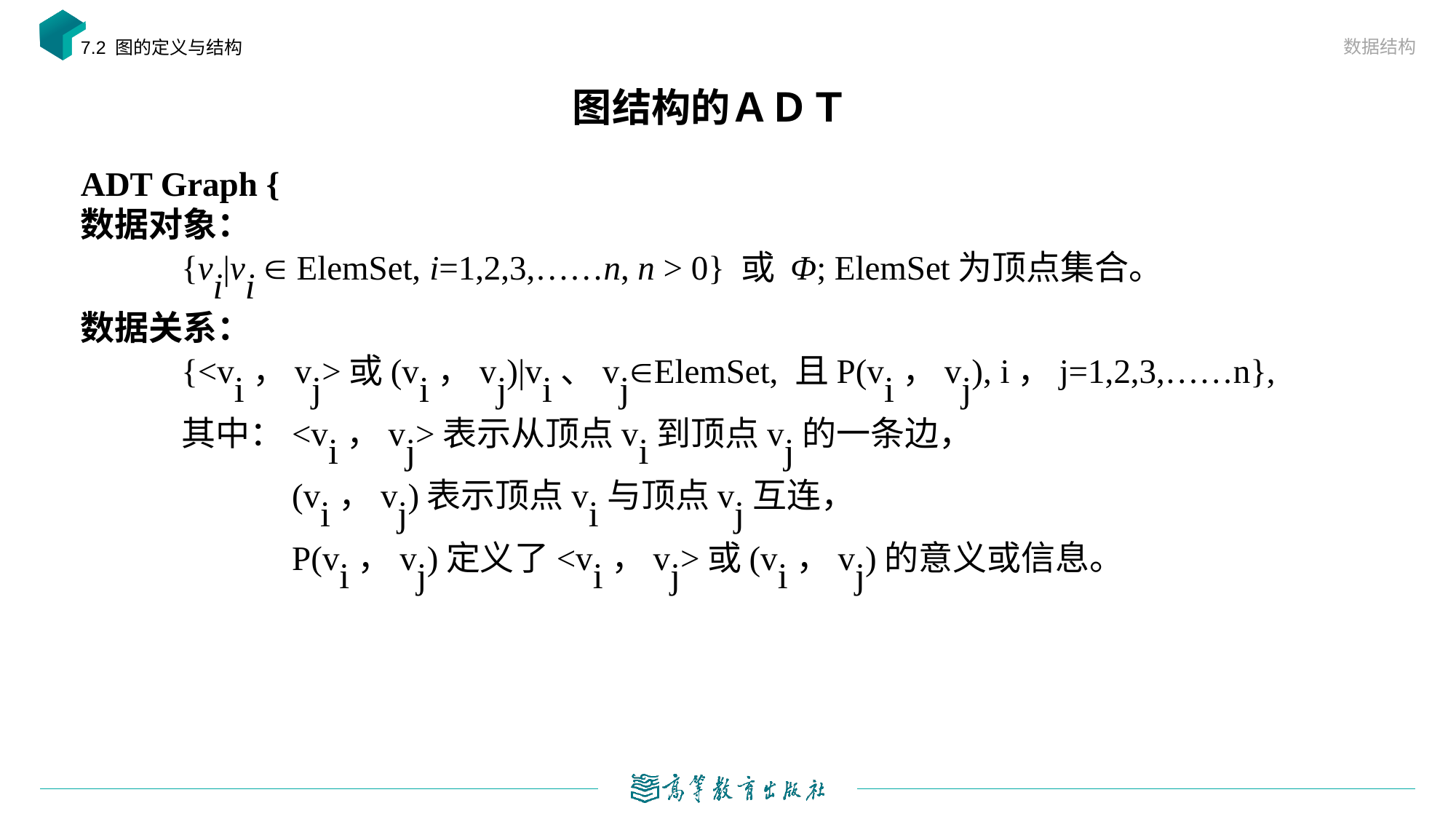

数据结构
7.2 图的定义与结构
# 图结构的ＡＤＴ
ADT Graph {
数据对象：
{vi|vi ∈ ElemSet, i=1,2,3,……n, n > 0} 或 Φ; ElemSet为顶点集合。
数据关系：
{<vi，vj>或(vi，vj)|vi、vj∈ElemSet, 且P(vi，vj), i，j=1,2,3,……n},
其中：<vi，vj>表示从顶点vi到顶点vj的一条边，
　　　(vi，vj)表示顶点vi与顶点vj互连，
　　　P(vi，vj)定义了<vi，vj>或(vi，vj)的意义或信息。